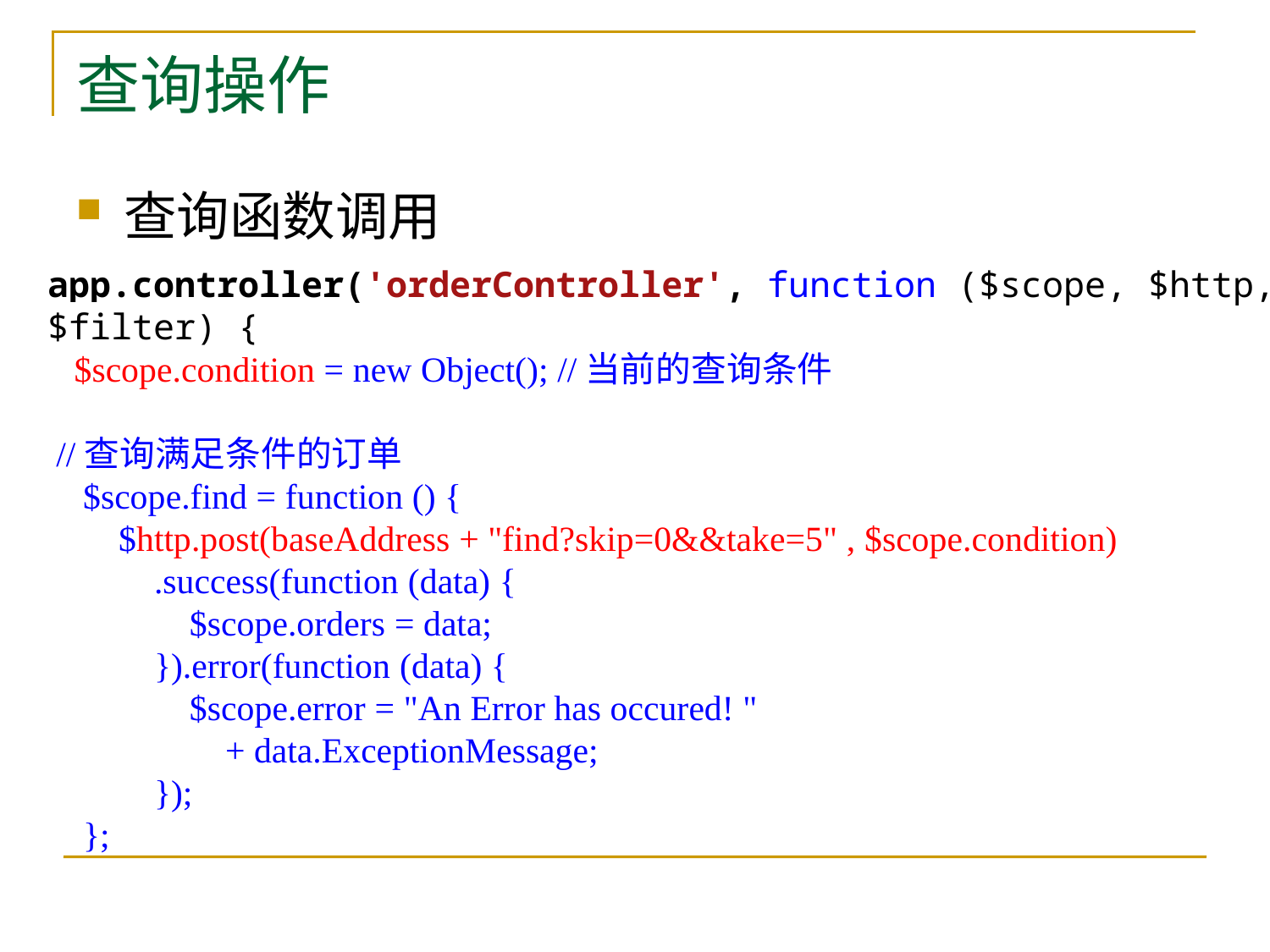

# 查询操作
查询函数调用
app.controller('orderController', function ($scope, $http, $filter) {
   $scope.condition = new Object(); //当前的查询条件

 //查询满足条件的订单
    $scope.find = function () {
        $http.post(baseAddress + "find?skip=0&&take=5" , $scope.condition)
            .success(function (data) {
                $scope.orders = data;
            }).error(function (data) {
                $scope.error = "An Error has occured! "
                    + data.ExceptionMessage;
            });
    };